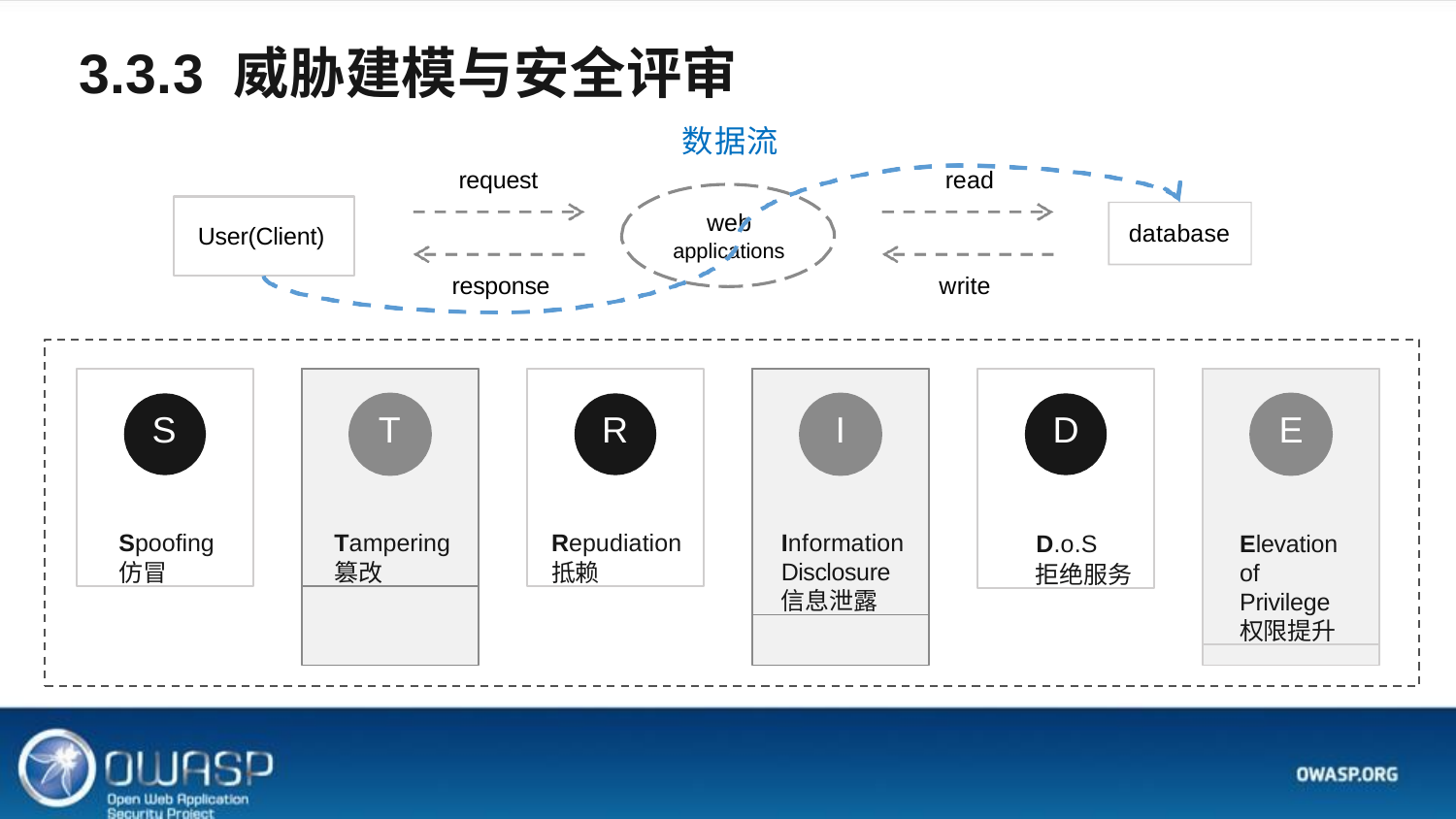

# 3.3.3 威胁建模与安全评审
数据流
request

read

web
applications
database
User(Client)
response
write

S

Spoofing  仿冒

T

Tampering  篡改

R

Repudiation  抵赖

I

Information  Disclosure  信息泄露

D

D.o.S
拒绝服务

E

Elevation  of  Privilege  权限提升